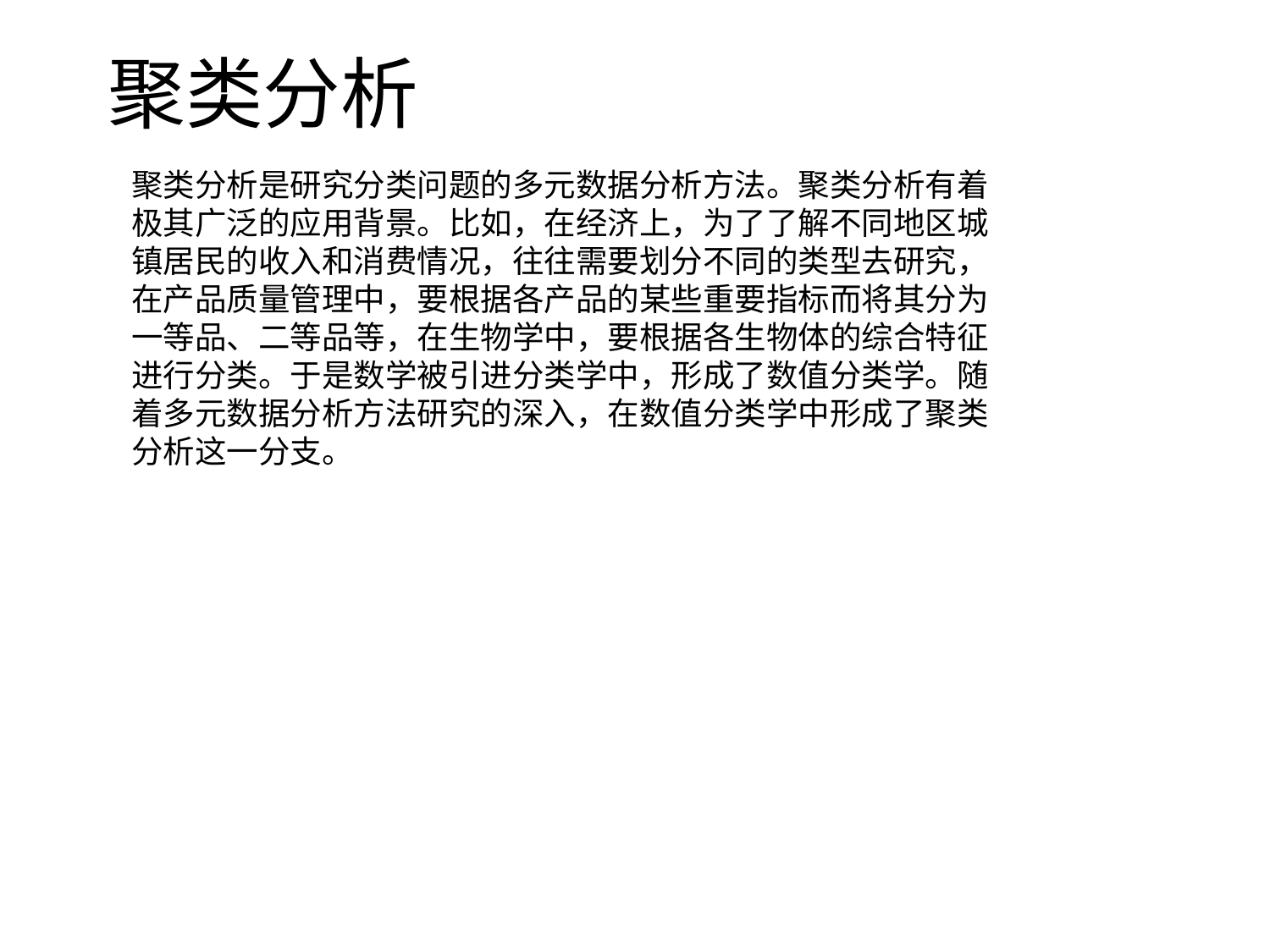

# 聚类分析
聚类分析是研究分类问题的多元数据分析方法。聚类分析有着极其广泛的应用背景。比如，在经济上，为了了解不同地区城镇居民的收入和消费情况，往往需要划分不同的类型去研究，在产品质量管理中，要根据各产品的某些重要指标而将其分为一等品、二等品等，在生物学中，要根据各生物体的综合特征进行分类。于是数学被引进分类学中，形成了数值分类学。随着多元数据分析方法研究的深入，在数值分类学中形成了聚类分析这一分支。